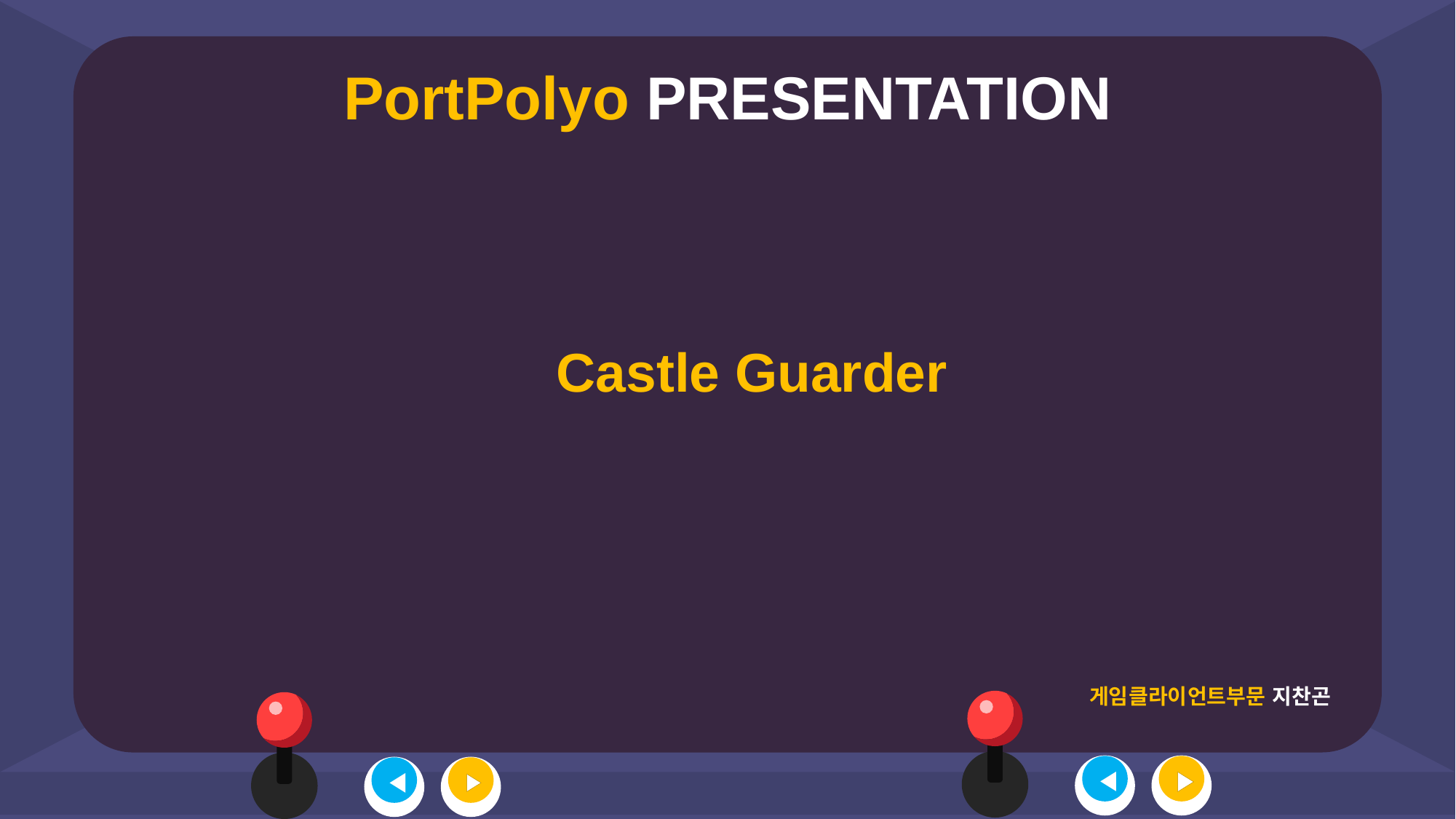

PortPolyo PRESENTATION

Castle Guarder
게임클라이언트부문 지찬곤

◀
▶

◀
▶